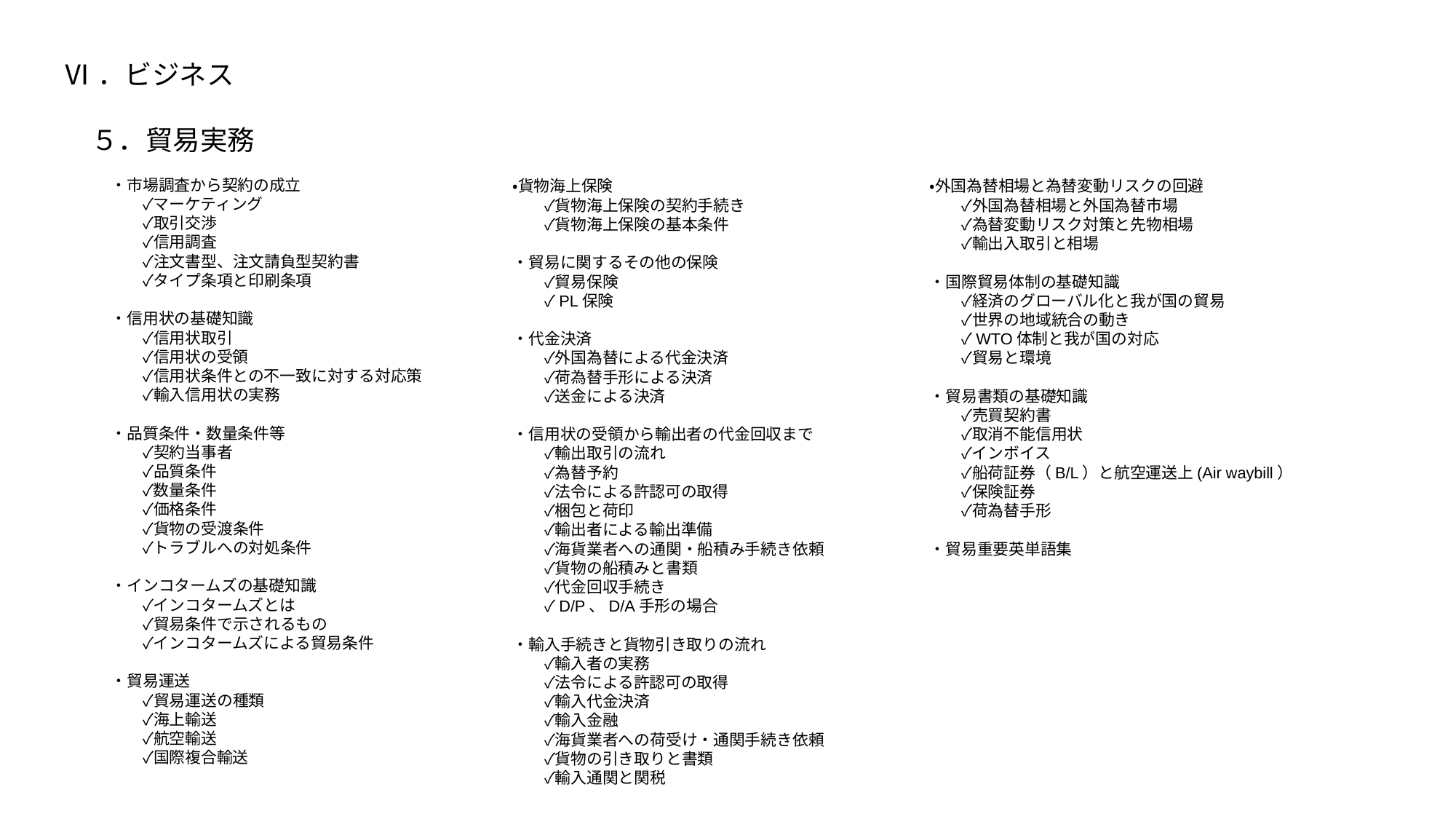

Ⅵ．ビジネス

　５．貿易実務

　　　・市場調査から契約の成立
　　　　　✓マーケティング
　　　　　✓取引交渉
　　　　　✓信用調査
　　　　　✓注文書型、注文請負型契約書
　　　　　✓タイプ条項と印刷条項

　　　・信用状の基礎知識
　　　　　✓信用状取引
　　　　　✓信用状の受領
　　　　　✓信用状条件との不一致に対する対応策
　　　　　✓輸入信用状の実務

　　　・品質条件・数量条件等
　　　　　✓契約当事者
　　　　　✓品質条件
　　　　　✓数量条件
　　　　　✓価格条件
　　　　　✓貨物の受渡条件
　　　　　✓トラブルへの対処条件

　　　・インコタームズの基礎知識
　　　　　✓インコタームズとは
　　　　　✓貿易条件で示されるもの
　　　　　✓インコタームズによる貿易条件

　　　・貿易運送
　　　　　✓貿易運送の種類
　　　　　✓海上輸送
　　　　　✓航空輸送
　　　　　✓国際複合輸送

　　　・貨物海上保険
　　　　　✓貨物海上保険の契約手続き
　　　　　✓貨物海上保険の基本条件

　　　・貿易に関するその他の保険
　　　　　✓貿易保険
　　　　　✓PL保険

　　　・代金決済
　　　　　✓外国為替による代金決済
　　　　　✓荷為替手形による決済
　　　　　✓送金による決済

　　　・信用状の受領から輸出者の代金回収まで
　　　　　✓輸出取引の流れ
　　　　　✓為替予約
　　　　　✓法令による許認可の取得
　　　　　✓梱包と荷印
　　　　　✓輸出者による輸出準備
　　　　　✓海貨業者への通関・船積み手続き依頼
　　　　　✓貨物の船積みと書類
　　　　　✓代金回収手続き
　　　　　✓D/P、D/A手形の場合

　　　・輸入手続きと貨物引き取りの流れ
　　　　　✓輸入者の実務
　　　　　✓法令による許認可の取得
　　　　　✓輸入代金決済
　　　　　✓輸入金融
　　　　　✓海貨業者への荷受け・通関手続き依頼
　　　　　✓貨物の引き取りと書類
　　　　　✓輸入通関と関税

　　　・外国為替相場と為替変動リスクの回避
　　　　　✓外国為替相場と外国為替市場
　　　　　✓為替変動リスク対策と先物相場
　　　　　✓輸出入取引と相場

　　　・国際貿易体制の基礎知識
　　　　　✓経済のグローバル化と我が国の貿易
　　　　　✓世界の地域統合の動き
　　　　　✓WTO体制と我が国の対応
　　　　　✓貿易と環境

　　　・貿易書類の基礎知識
　　　　　✓売買契約書
　　　　　✓取消不能信用状
　　　　　✓インボイス
　　　　　✓船荷証券（B/L）と航空運送上(Air waybill）
　　　　　✓保険証券
　　　　　✓荷為替手形

　　　・貿易重要英単語集